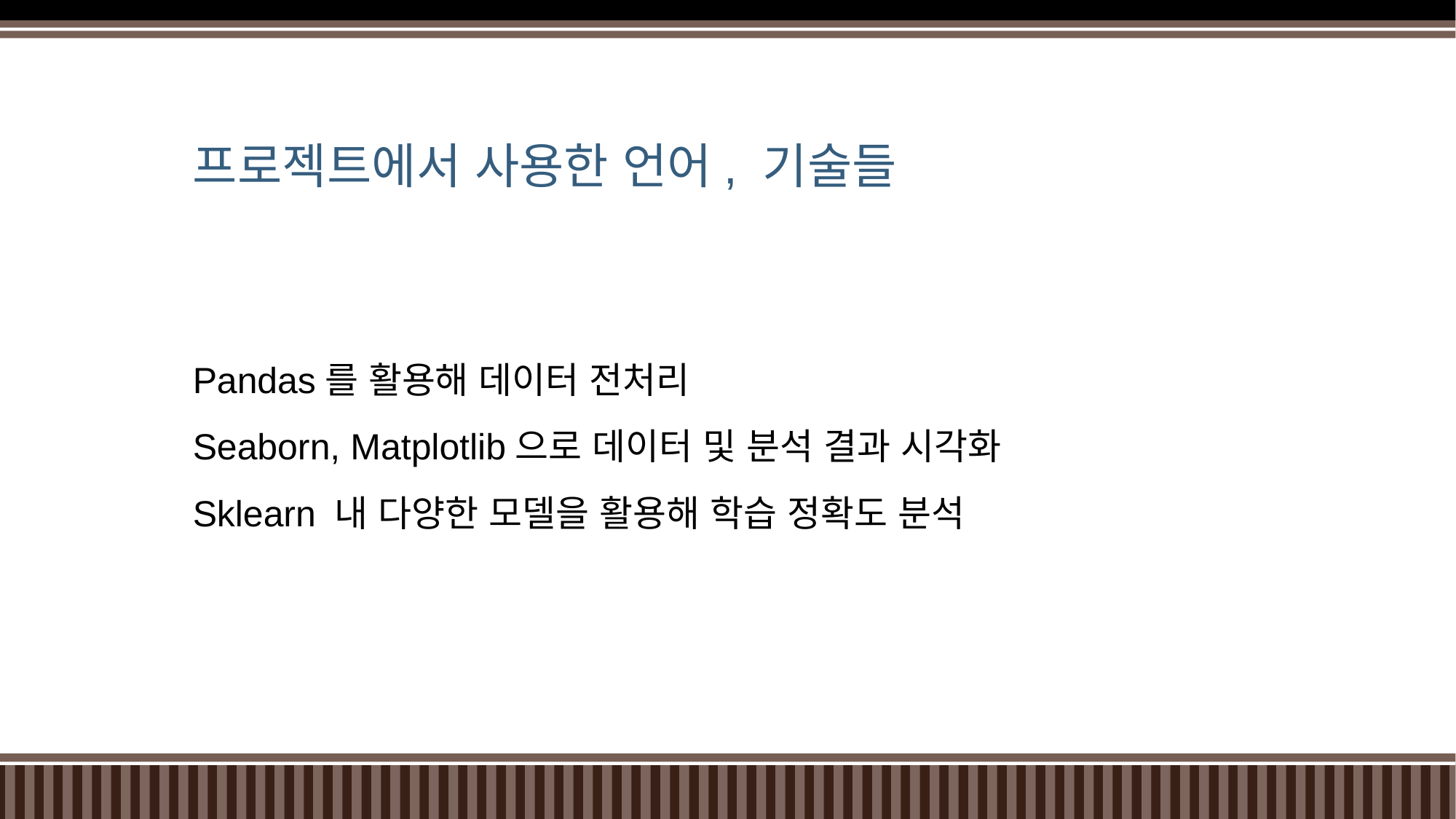

# 프로젝트에서 사용한 언어, 기술들
Pandas를 활용해 데이터 전처리
Seaborn, Matplotlib으로 데이터 및 분석 결과 시각화
Sklearn 내 다양한 모델을 활용해 학습 정확도 분석